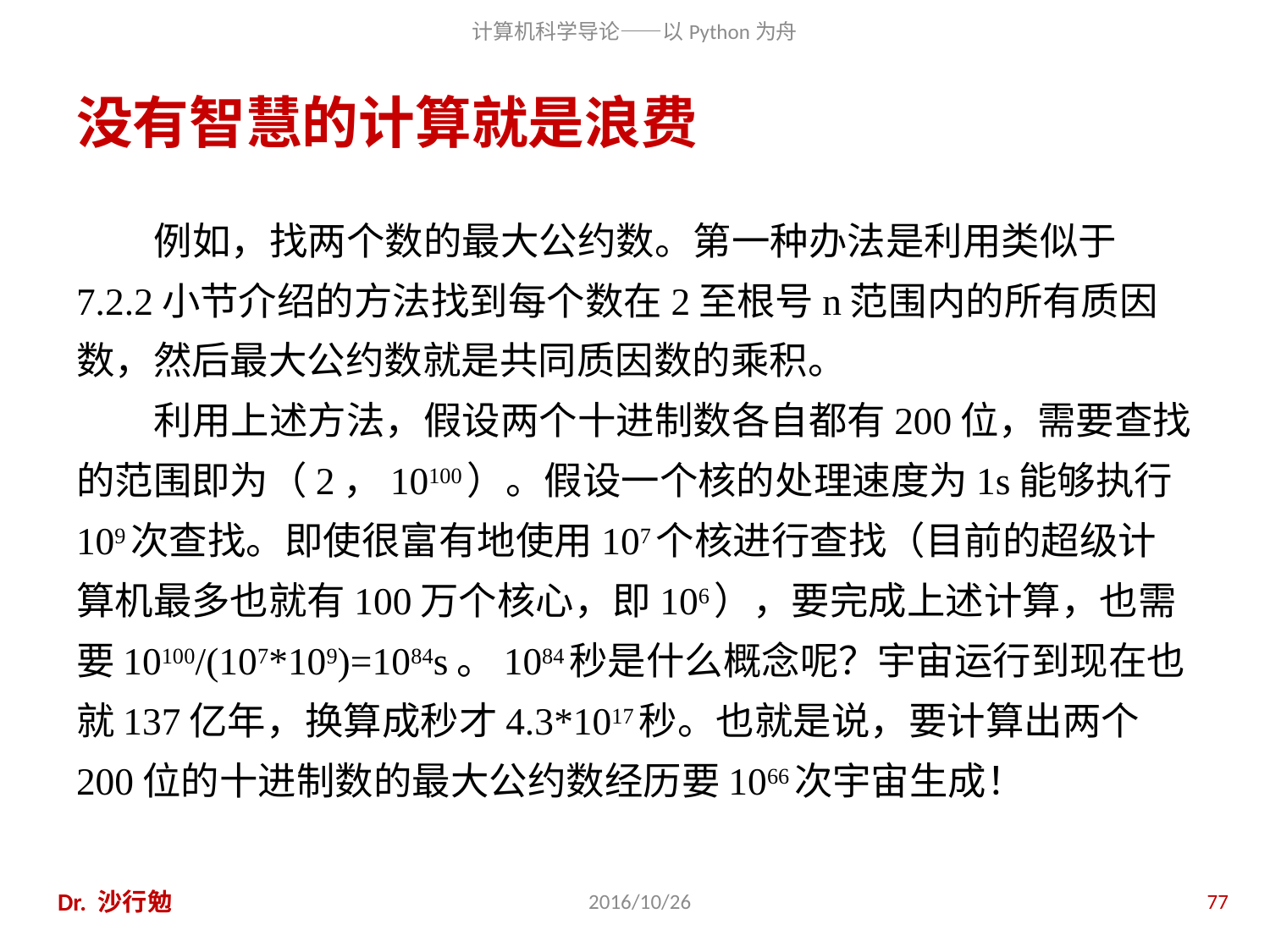

# 没有智慧的计算就是浪费
        例如，找两个数的最大公约数。第一种办法是利用类似于7.2.2小节介绍的方法找到每个数在2至根号n范围内的所有质因数，然后最大公约数就是共同质因数的乘积。
        利用上述方法，假设两个十进制数各自都有200位，需要查找的范围即为（2，10100）。假设一个核的处理速度为1s能够执行109次查找。即使很富有地使用107个核进行查找（目前的超级计算机最多也就有100万个核心，即106），要完成上述计算，也需要10100/(107*109)=1084s。1084秒是什么概念呢？宇宙运行到现在也就137亿年，换算成秒才4.3*1017秒。也就是说，要计算出两个200位的十进制数的最大公约数经历要1066次宇宙生成！
Dr. 沙行勉
2016/10/26
77